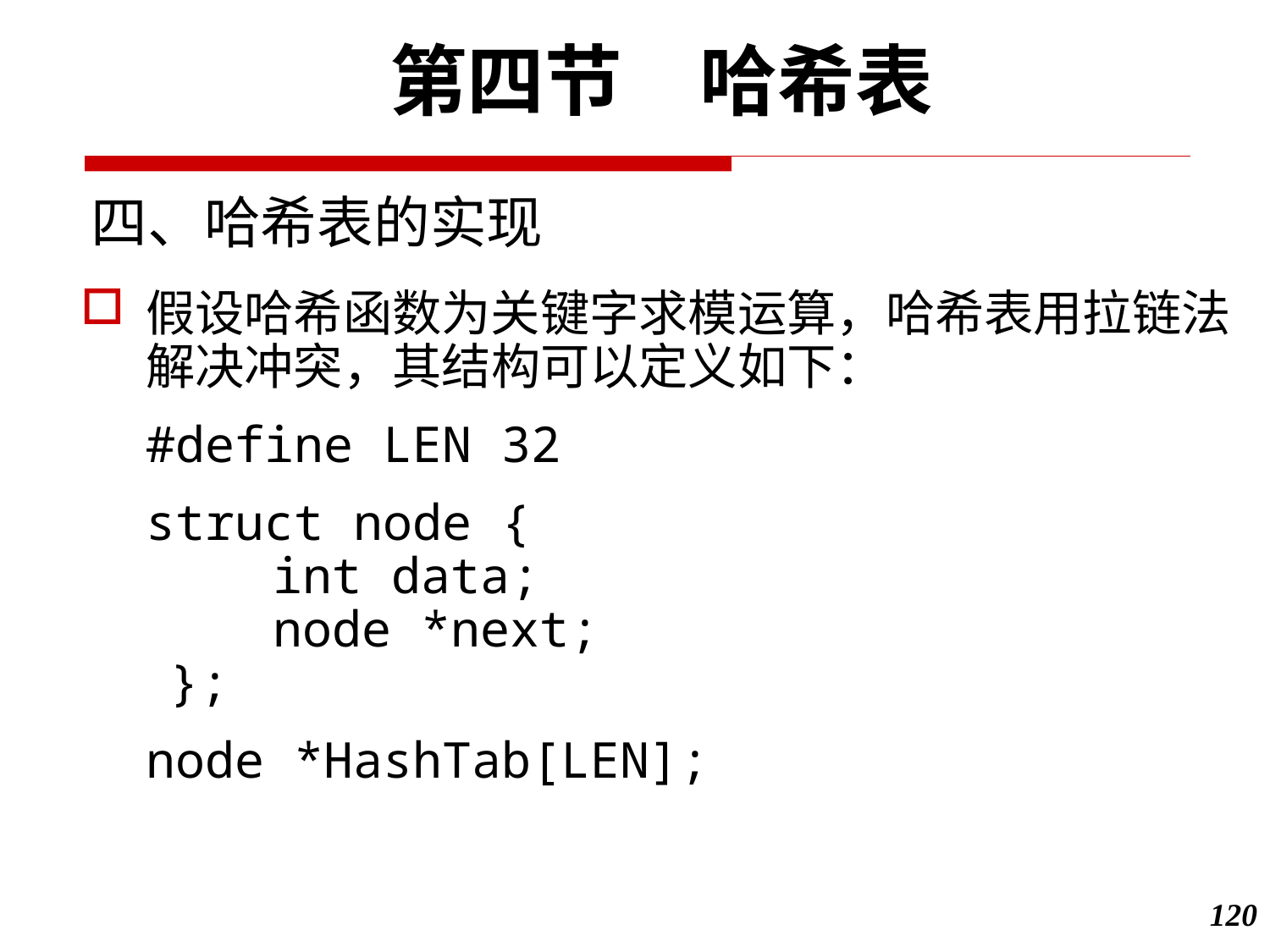

第四节　哈希表
四、哈希表的实现
假设哈希函数为关键字求模运算，哈希表用拉链法解决冲突，其结构可以定义如下：
	#define LEN 32
	struct node {
		int data;
		node *next;
   };
	node *HashTab[LEN];
120